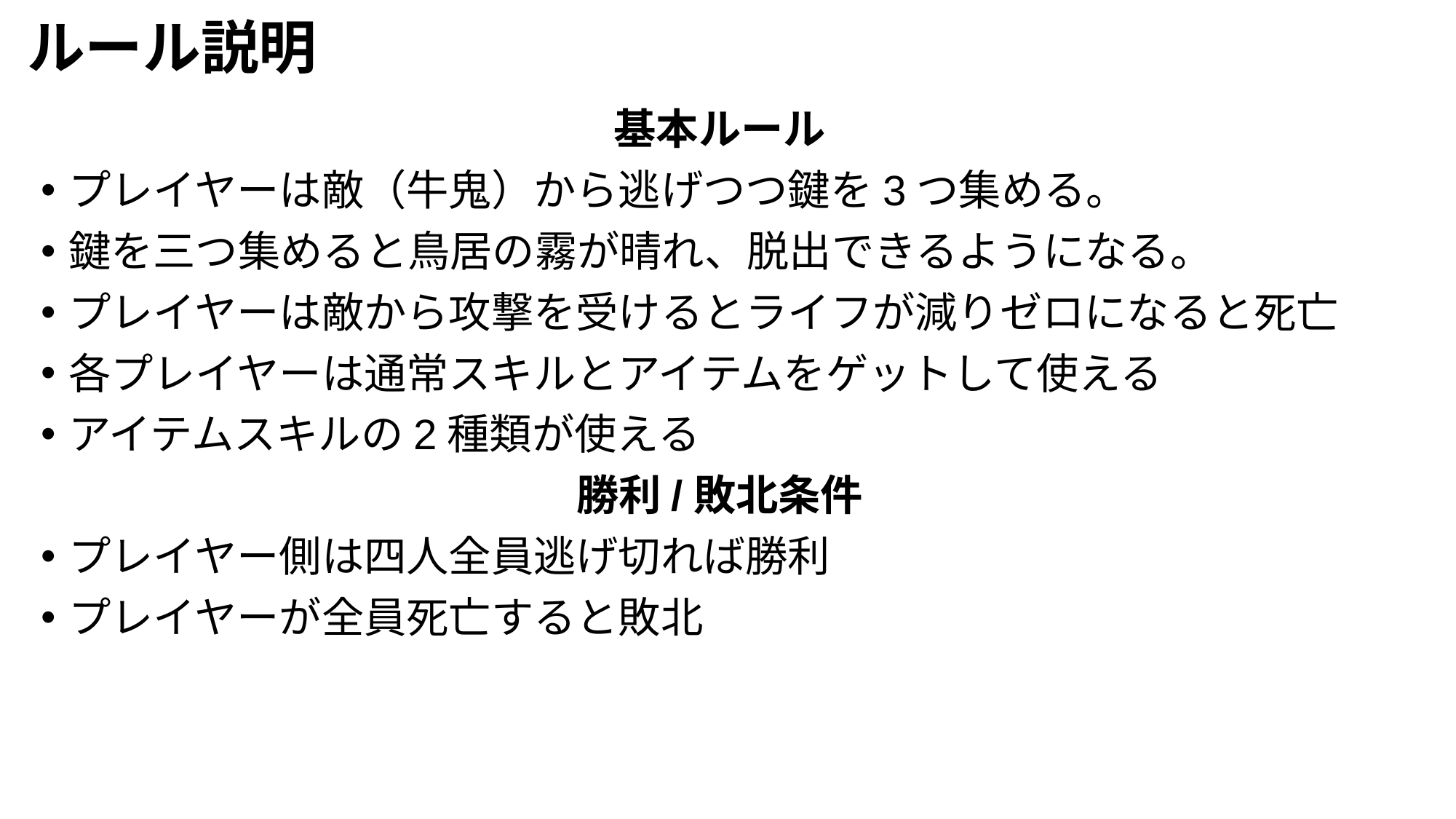

# ルール説明
基本ルール
プレイヤーは敵（牛鬼）から逃げつつ鍵を3つ集める。
鍵を三つ集めると鳥居の霧が晴れ、脱出できるようになる。
プレイヤーは敵から攻撃を受けるとライフが減りゼロになると死亡
各プレイヤーは通常スキルとアイテムをゲットして使える
アイテムスキルの2種類が使える
勝利/敗北条件
プレイヤー側は四人全員逃げ切れば勝利
プレイヤーが全員死亡すると敗北